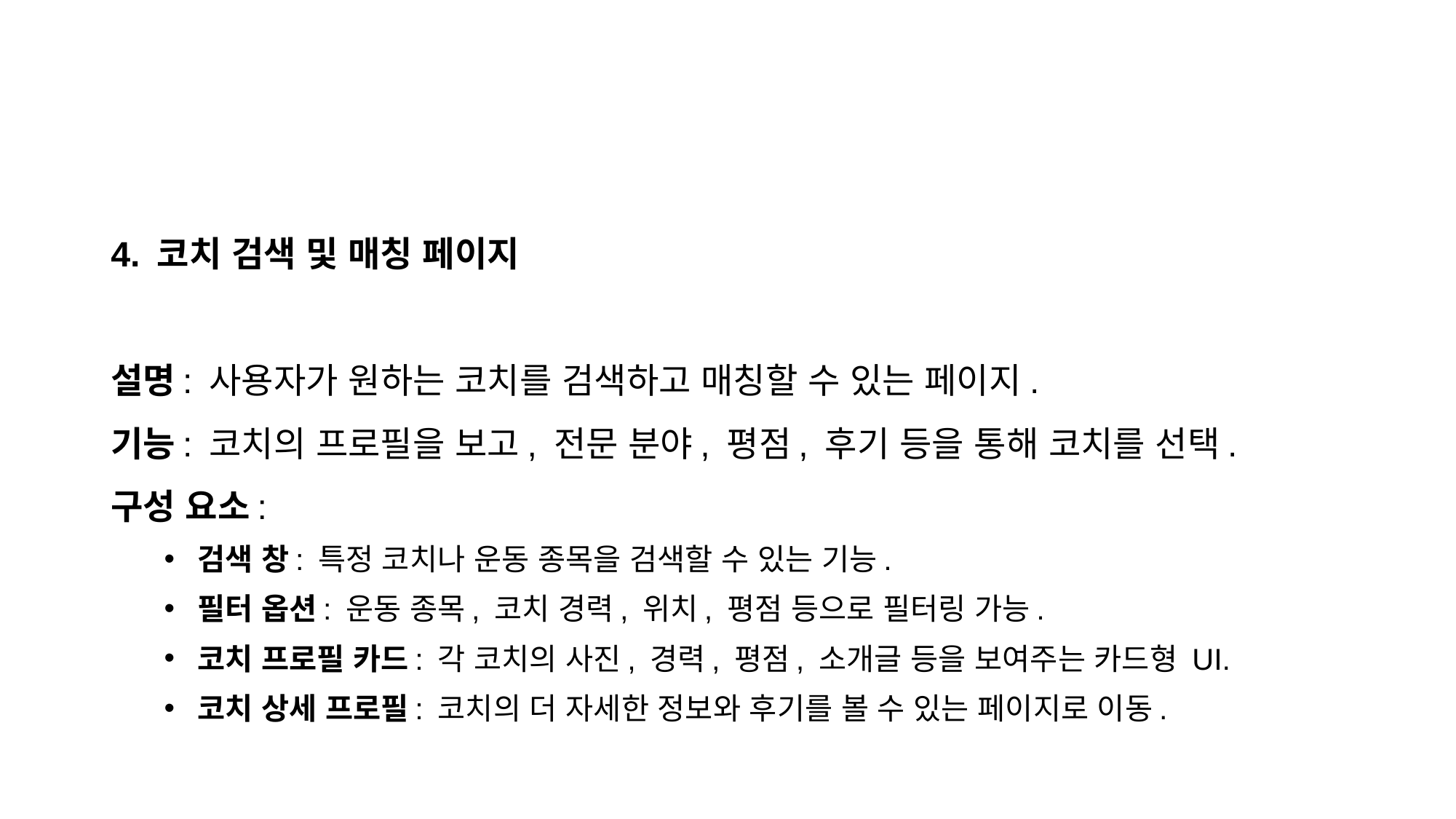

4. 코치 검색 및 매칭 페이지

설명: 사용자가 원하는 코치를 검색하고 매칭할 수 있는 페이지.
기능: 코치의 프로필을 보고, 전문 분야, 평점, 후기 등을 통해 코치를 선택.
구성 요소:
검색 창: 특정 코치나 운동 종목을 검색할 수 있는 기능.
필터 옵션: 운동 종목, 코치 경력, 위치, 평점 등으로 필터링 가능.
코치 프로필 카드: 각 코치의 사진, 경력, 평점, 소개글 등을 보여주는 카드형 UI.
코치 상세 프로필: 코치의 더 자세한 정보와 후기를 볼 수 있는 페이지로 이동.